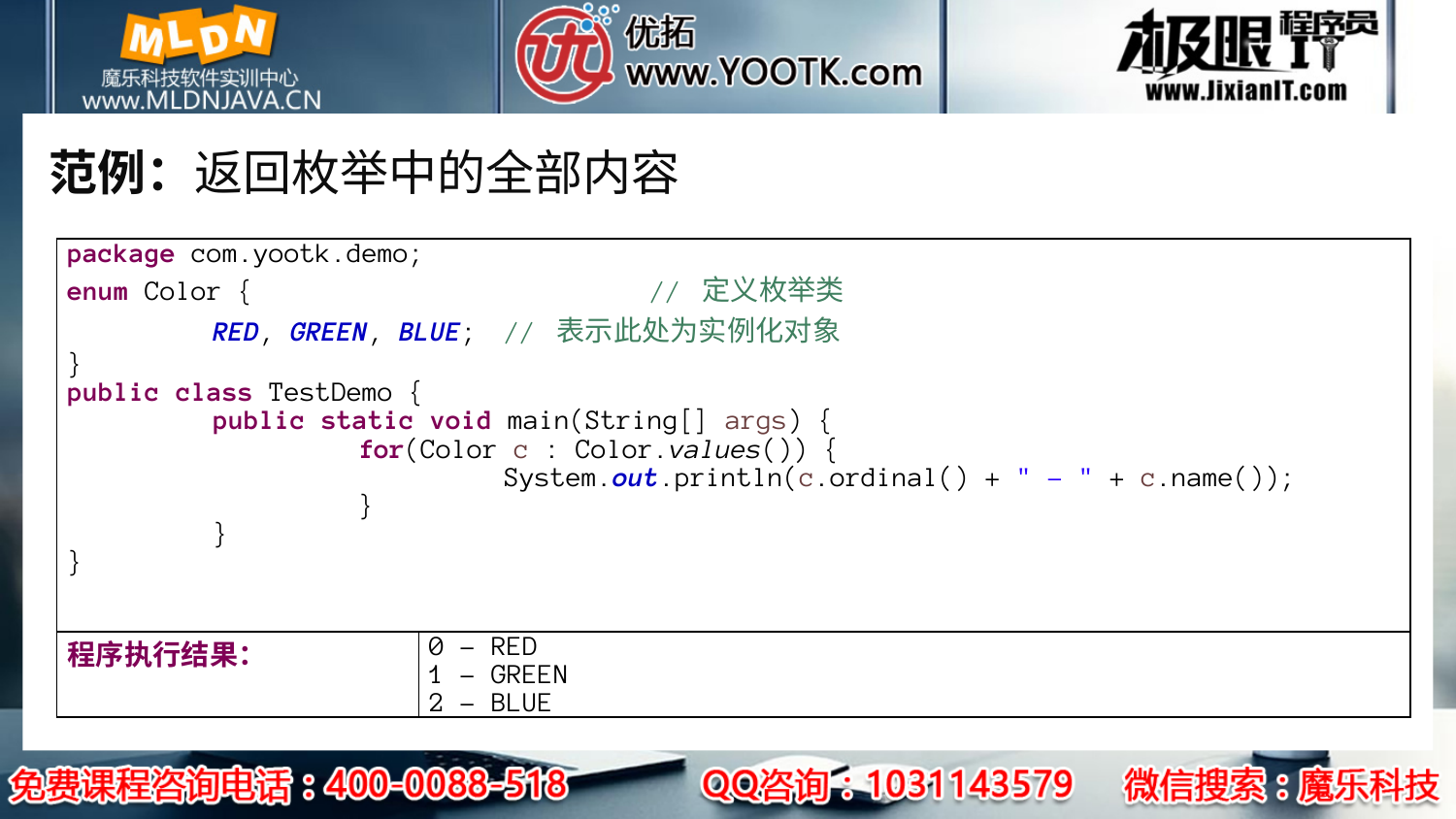

# 范例：返回枚举中的全部内容
| package com.yootk.demo; enum Color { // 定义枚举类 RED, GREEN, BLUE; // 表示此处为实例化对象 } public class TestDemo { public static void main(String[] args) { for(Color c : Color.values()) { System.out.println(c.ordinal() + " - " + c.name()); } } } |  |
| --- | --- |
| 程序执行结果： | 0 - RED 1 - GREEN 2 - BLUE |